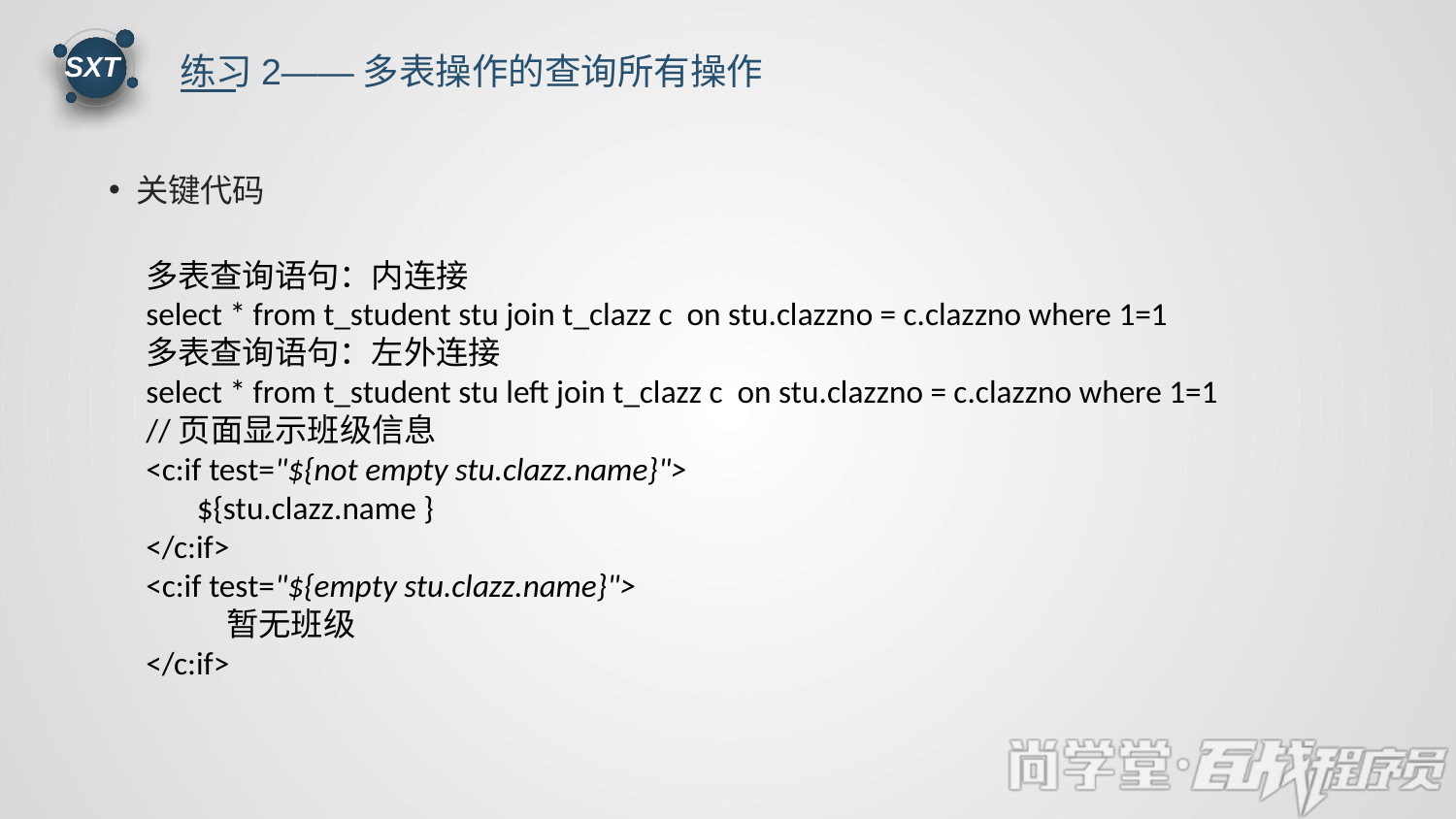

练习2——多表操作的查询所有操作
SXT
关键代码
多表查询语句：内连接
select * from t_student stu join t_clazz c  on stu.clazzno = c.clazzno where 1=1
多表查询语句：左外连接
select * from t_student stu left join t_clazz c  on stu.clazzno = c.clazzno where 1=1
//页面显示班级信息
<c:if test="${not empty stu.clazz.name}">
       ${stu.clazz.name }
</c:if>
<c:if test="${empty stu.clazz.name}">
          暂无班级
</c:if>